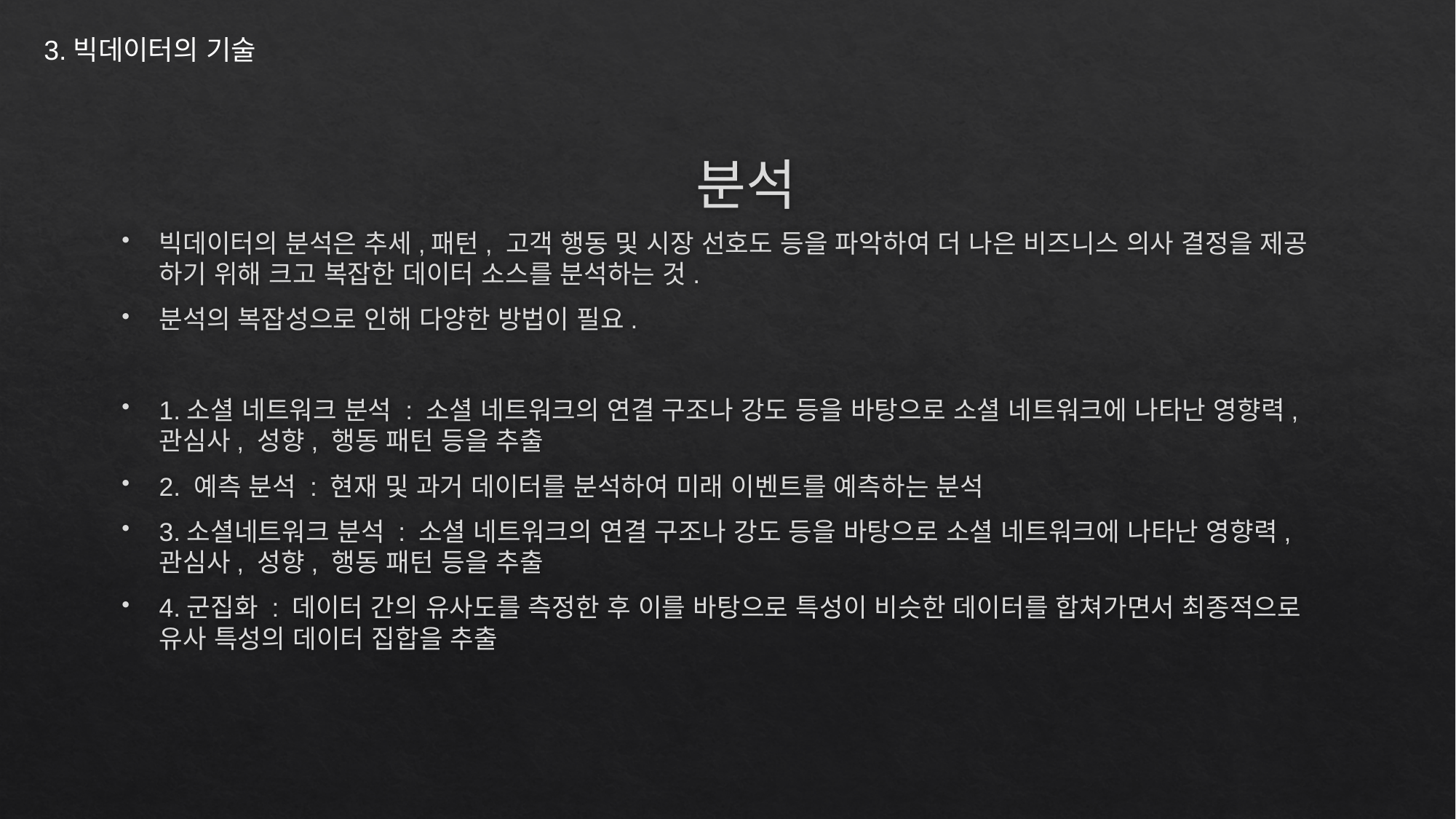

3.빅데이터의 기술
# 분석
빅데이터의 분석은 추세,패턴, 고객 행동 및 시장 선호도 등을 파악하여 더 나은 비즈니스 의사 결정을 제공 하기 위해 크고 복잡한 데이터 소스를 분석하는 것.
분석의 복잡성으로 인해 다양한 방법이 필요.

1.소셜 네트워크 분석 : 소셜 네트워크의 연결 구조나 강도 등을 바탕으로 소셜 네트워크에 나타난 영향력, 관심사, 성향, 행동 패턴 등을 추출
2. 예측 분석 : 현재 및 과거 데이터를 분석하여 미래 이벤트를 예측하는 분석
3.소셜네트워크 분석 : 소셜 네트워크의 연결 구조나 강도 등을 바탕으로 소셜 네트워크에 나타난 영향력, 관심사, 성향, 행동 패턴 등을 추출
4.군집화 : 데이터 간의 유사도를 측정한 후 이를 바탕으로 특성이 비슷한 데이터를 합쳐가면서 최종적으로 유사 특성의 데이터 집합을 추출